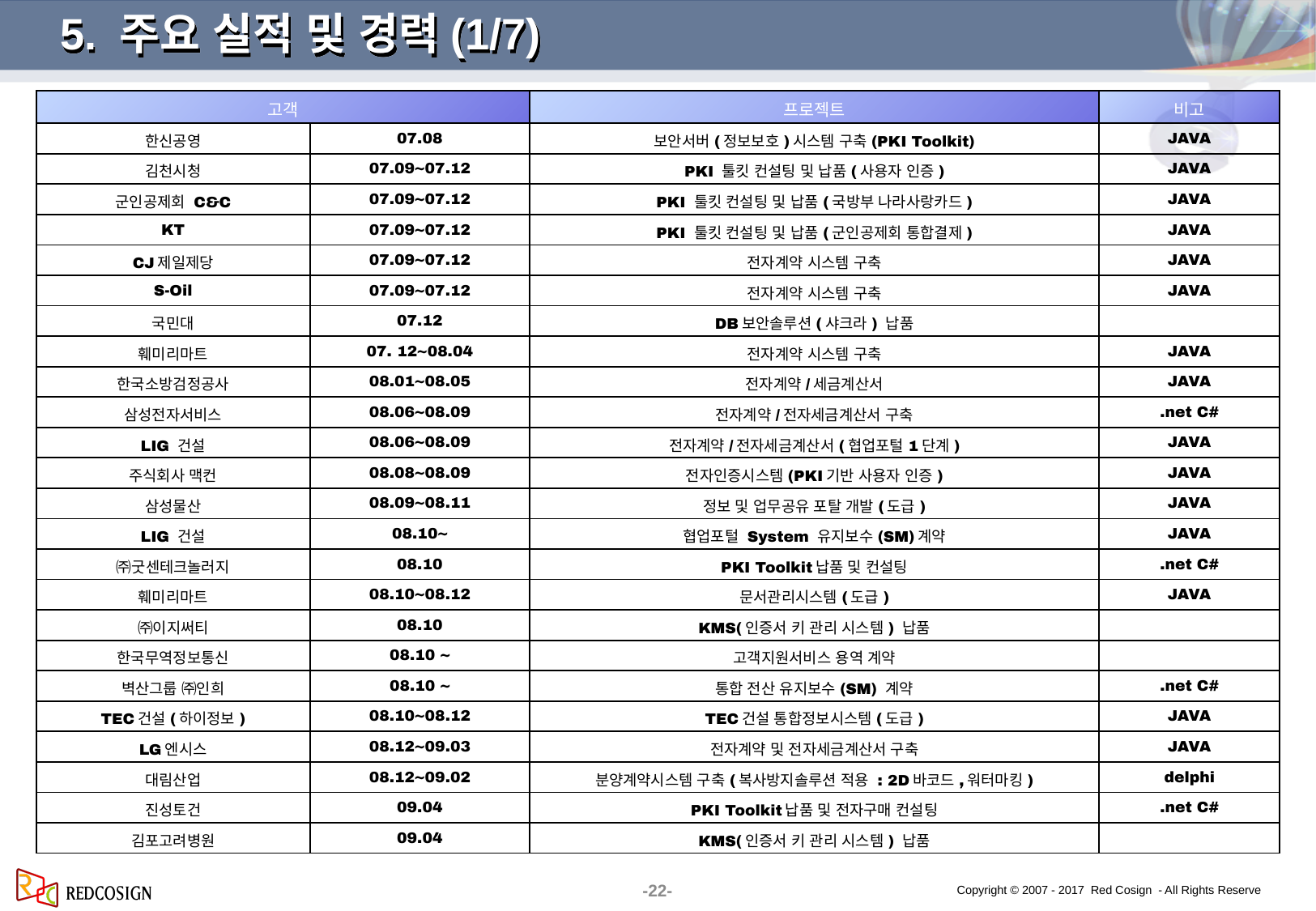

5. 주요 실적 및 경력(1/7)
| 고객 |  | 프로젝트 | 비고 |
| --- | --- | --- | --- |
| 한신공영 | 07.08 | 보안서버(정보보호)시스템 구축(PKI Toolkit) | JAVA |
| 김천시청 | 07.09~07.12 | PKI 툴킷 컨설팅 및 납품(사용자 인증) | JAVA |
| 군인공제회 C&C | 07.09~07.12 | PKI 툴킷 컨설팅 및 납품(국방부 나라사랑카드) | JAVA |
| KT | 07.09~07.12 | PKI 툴킷 컨설팅 및 납품(군인공제회 통합결제) | JAVA |
| CJ제일제당 | 07.09~07.12 | 전자계약 시스템 구축 | JAVA |
| S-Oil | 07.09~07.12 | 전자계약 시스템 구축 | JAVA |
| 국민대 | 07.12 | DB보안솔루션(샤크라) 납품 |  |
| 훼미리마트 | 07. 12~08.04 | 전자계약 시스템 구축 | JAVA |
| 한국소방검정공사 | 08.01~08.05 | 전자계약/세금계산서 | JAVA |
| 삼성전자서비스 | 08.06~08.09 | 전자계약/전자세금계산서 구축 | .net C# |
| LIG 건설 | 08.06~08.09 | 전자계약/전자세금계산서(협업포털1단계) | JAVA |
| 주식회사 맥컨 | 08.08~08.09 | 전자인증시스템(PKI기반 사용자 인증) | JAVA |
| 삼성물산 | 08.09~08.11 | 정보 및 업무공유 포탈 개발(도급) | JAVA |
| LIG 건설 | 08.10~ | 협업포털 System 유지보수(SM)계약 | JAVA |
| ㈜굿센테크놀러지 | 08.10 | PKI Toolkit납품 및 컨설팅 | .net C# |
| 훼미리마트 | 08.10~08.12 | 문서관리시스템(도급) | JAVA |
| ㈜이지써티 | 08.10 | KMS(인증서 키 관리 시스템) 납품 |  |
| 한국무역정보통신 | 08.10 ~ | 고객지원서비스 용역 계약 |  |
| 벽산그룹 ㈜인희 | 08.10 ~ | 통합 전산 유지보수(SM) 계약 | .net C# |
| TEC건설(하이정보) | 08.10~08.12 | TEC건설 통합정보시스템(도급) | JAVA |
| LG엔시스 | 08.12~09.03 | 전자계약 및 전자세금계산서 구축 | JAVA |
| 대림산업 | 08.12~09.02 | 분양계약시스템 구축(복사방지솔루션 적용 : 2D바코드,워터마킹) | delphi |
| 진성토건 | 09.04 | PKI Toolkit납품 및 전자구매 컨설팅 | .net C# |
| 김포고려병원 | 09.04 | KMS(인증서 키 관리 시스템) 납품 |  |